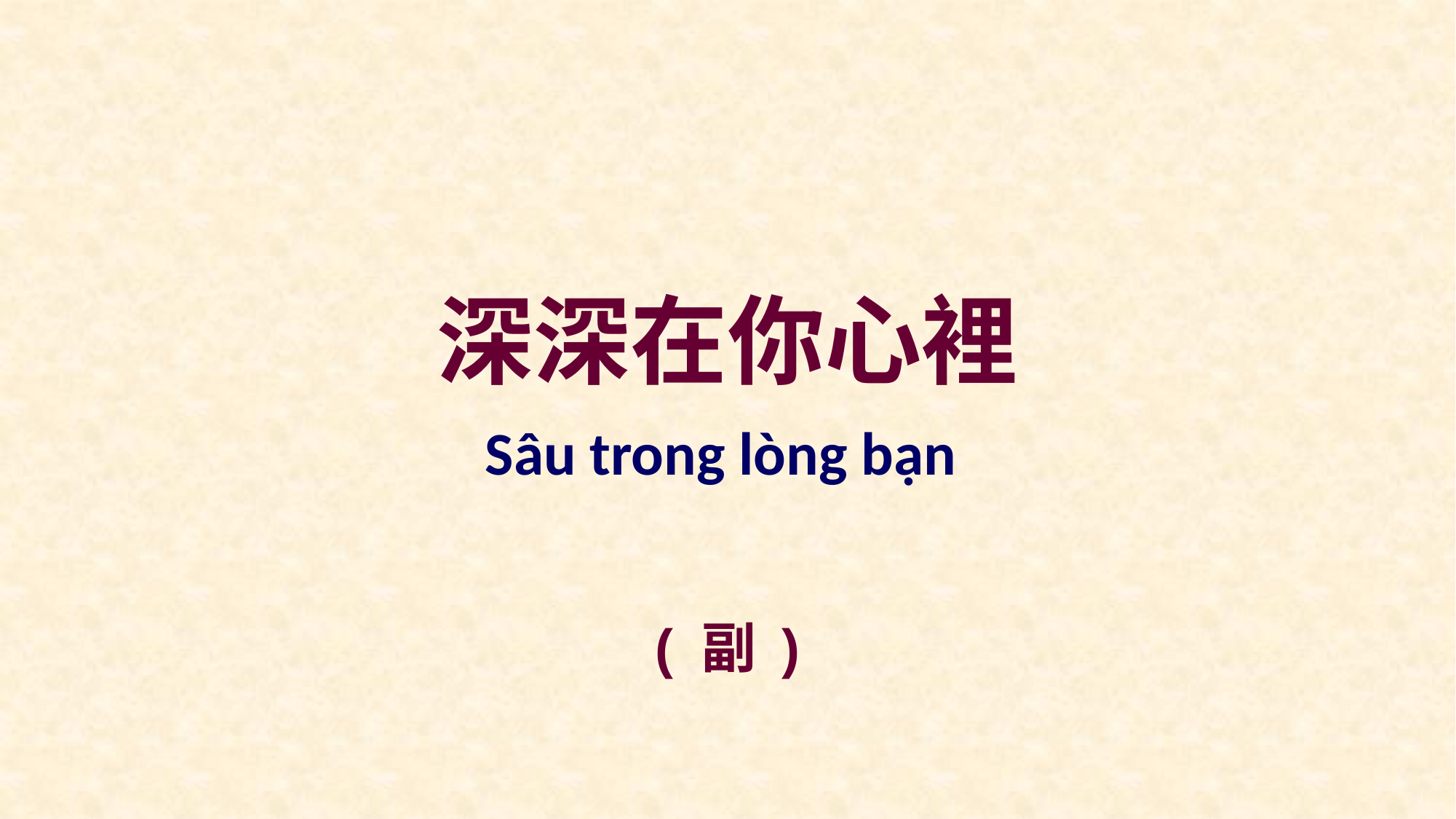

深深在你心裡
Sâu trong lòng bạn
( 副 )